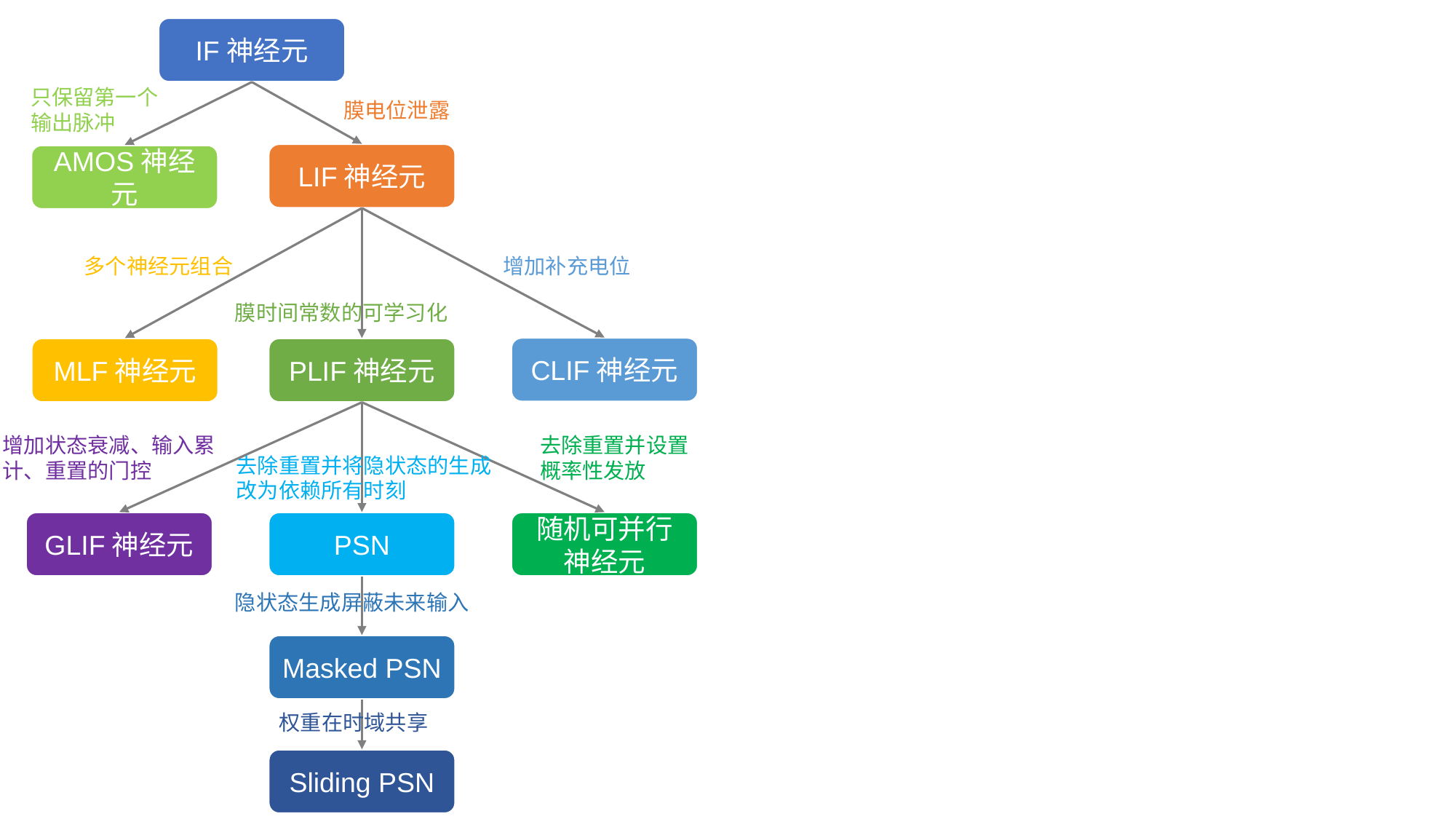

IF神经元
只保留第一个输出脉冲
膜电位泄露
LIF神经元
PLIF神经元
PSN
Masked PSN
Sliding PSN
AMOS神经元
多个神经元组合
增加补充电位
膜时间常数的可学习化
CLIF神经元
MLF神经元
增加状态衰减、输入累计、重置的门控
去除重置并设置概率性发放
去除重置并将隐状态的生成改为依赖所有时刻
GLIF神经元
随机可并行神经元
隐状态生成屏蔽未来输入
权重在时域共享